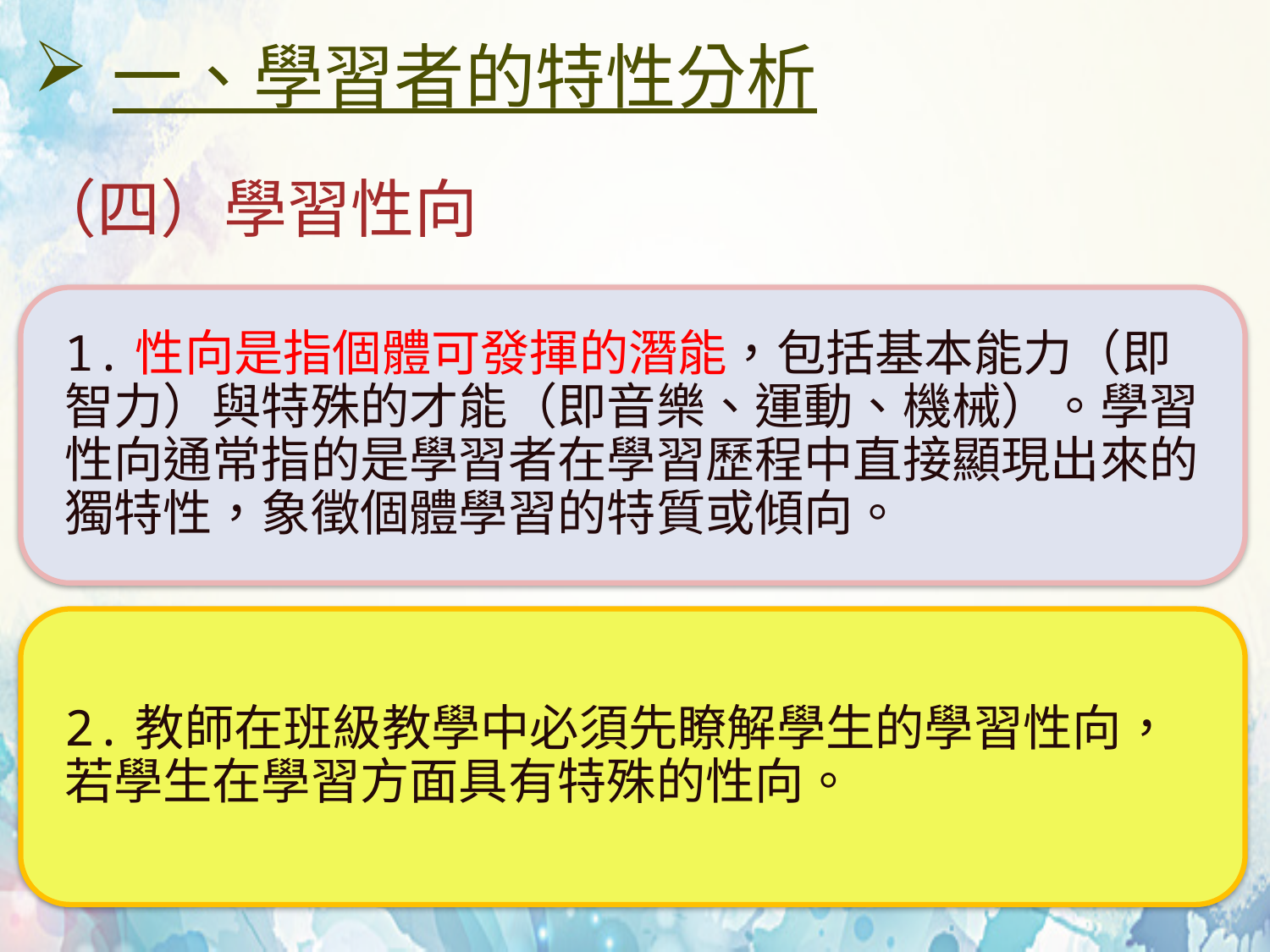

一、學習者的特性分析
（四）學習性向
1.性向是指個體可發揮的潛能，包括基本能力（即智力）與特殊的才能（即音樂、運動、機械）。學習性向通常指的是學習者在學習歷程中直接顯現出來的獨特性，象徵個體學習的特質或傾向。
2.教師在班級教學中必須先瞭解學生的學習性向，若學生在學習方面具有特殊的性向。